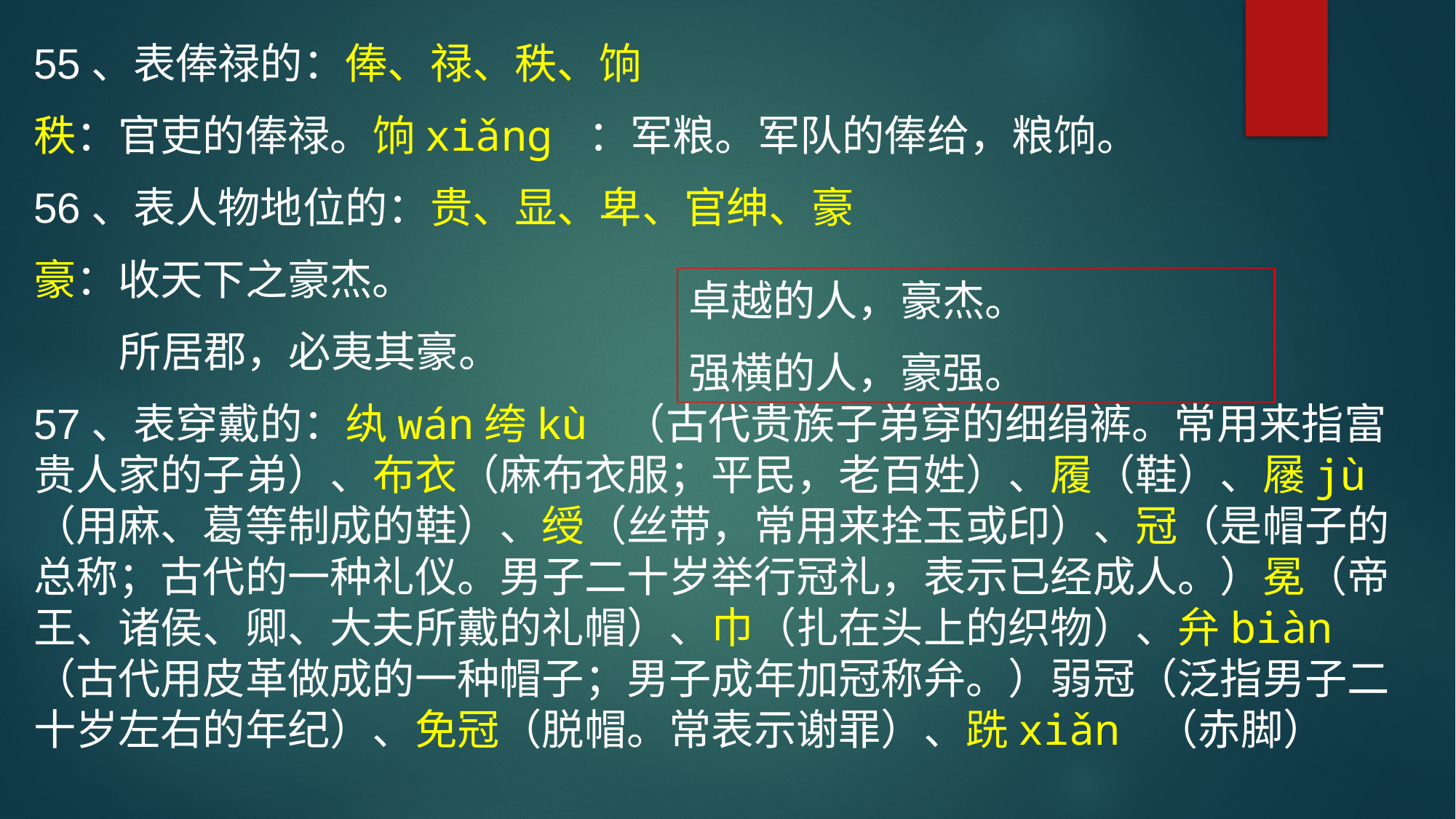

55、表俸禄的：俸、禄、秩、饷
秩：官吏的俸禄。饷xiǎng ：军粮。军队的俸给，粮饷。
56、表人物地位的：贵、显、卑、官绅、豪
豪：收天下之豪杰。
        所居郡，必夷其豪。
57、表穿戴的：纨wán绔kù （古代贵族子弟穿的细绢裤。常用来指富贵人家的子弟）、布衣（麻布衣服；平民，老百姓）、履（鞋）、屦jù （用麻、葛等制成的鞋）、绶（丝带，常用来拴玉或印）、冠（是帽子的总称；古代的一种礼仪。男子二十岁举行冠礼，表示已经成人。）冕（帝王、诸侯、卿、大夫所戴的礼帽）、巾（扎在头上的织物）、弁biàn （古代用皮革做成的一种帽子；男子成年加冠称弁。）弱冠（泛指男子二十岁左右的年纪）、免冠（脱帽。常表示谢罪）、跣xiǎn （赤脚）
卓越的人，豪杰。
强横的人，豪强。